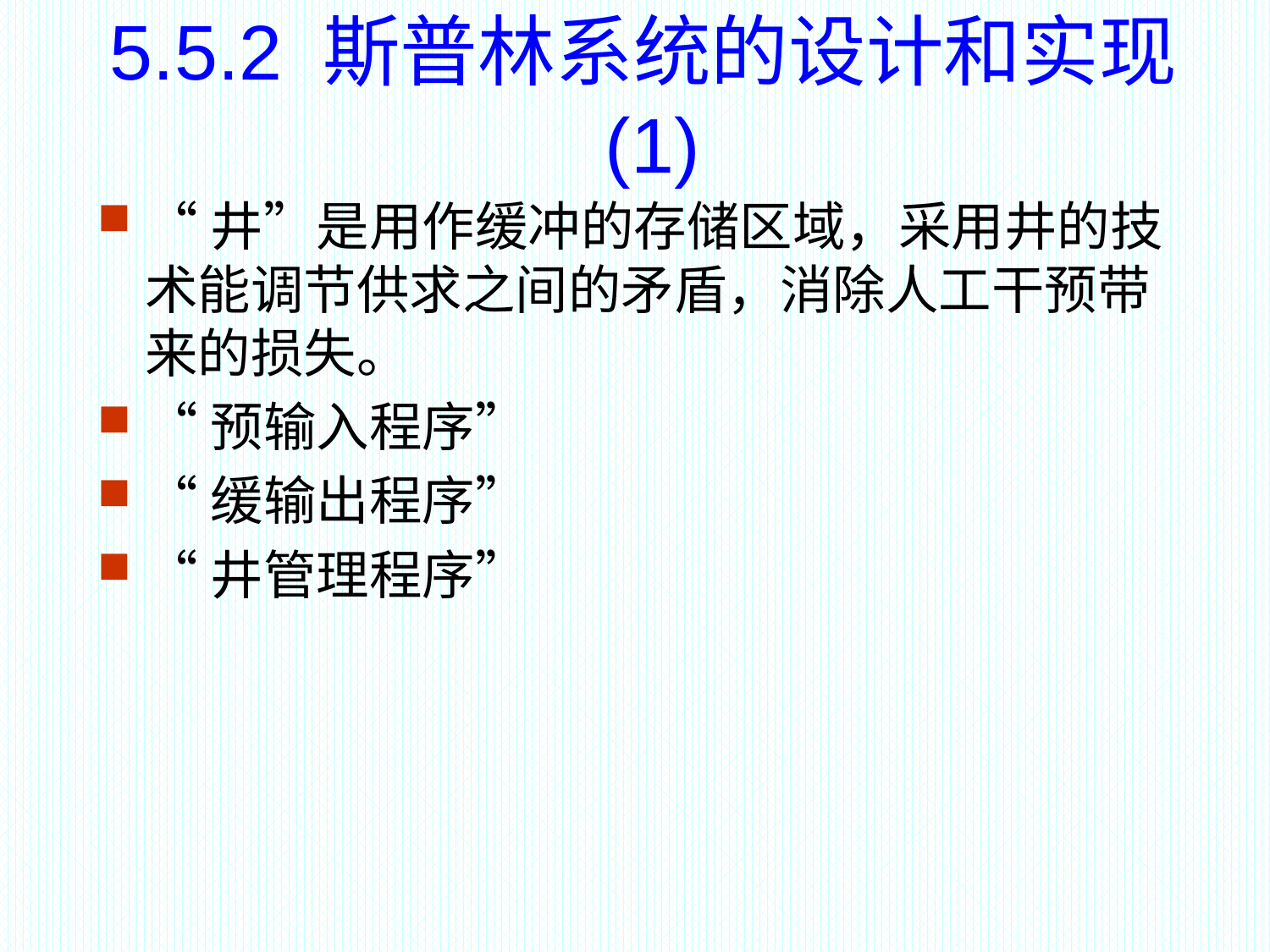

5.5.2 斯普林系统的设计和实现(1)
“井”是用作缓冲的存储区域，采用井的技术能调节供求之间的矛盾，消除人工干预带来的损失。
“预输入程序”
“缓输出程序”
“井管理程序”